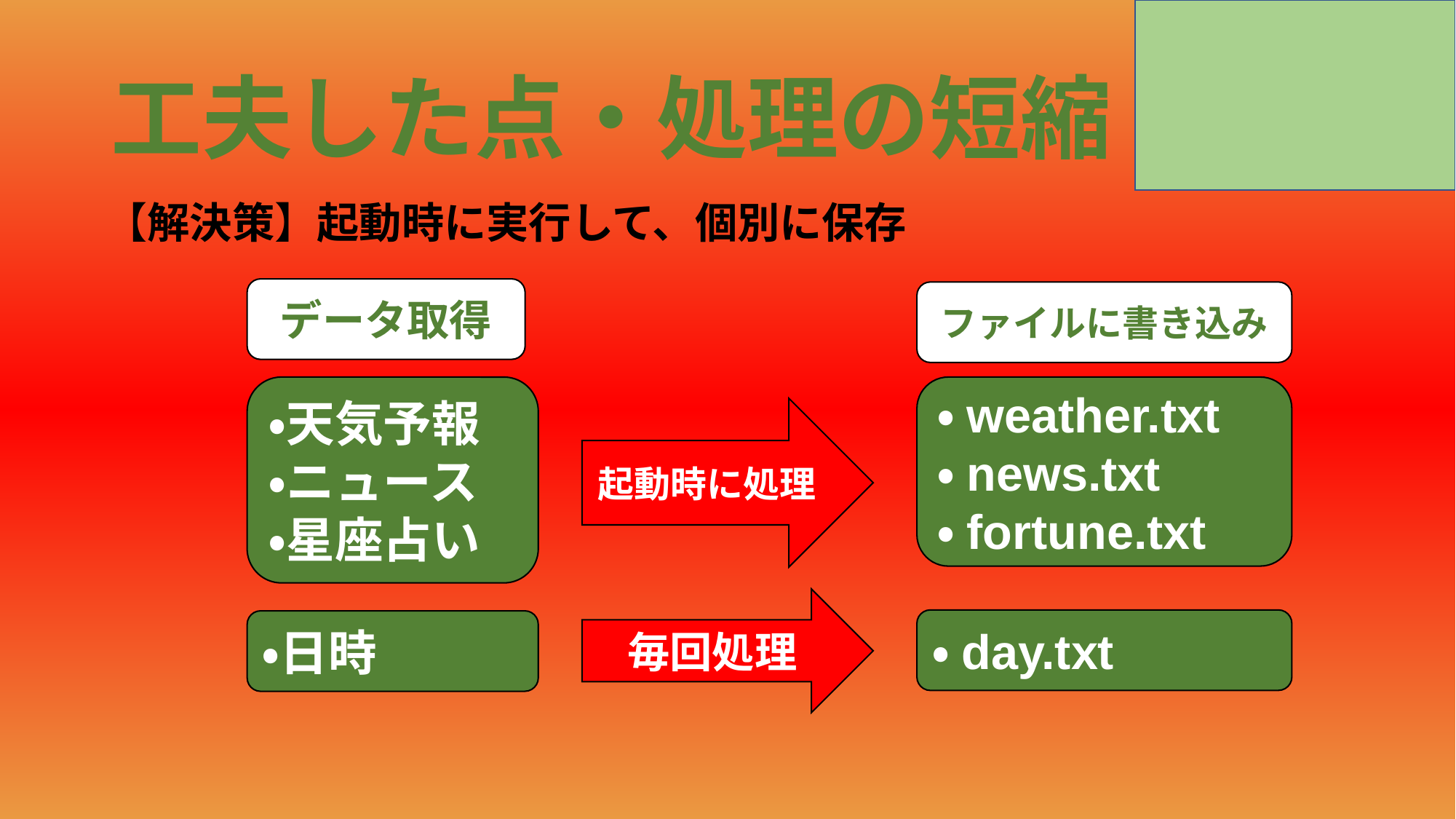

# 工夫した点・処理の短縮
【解決策】起動時に実行して、個別に保存
データ取得
ファイルに書き込み
・天気予報
・ニュース
・星座占い
・weather.txt
・news.txt
・fortune.txt
起動時に処理
毎回処理
・day.txt
・日時